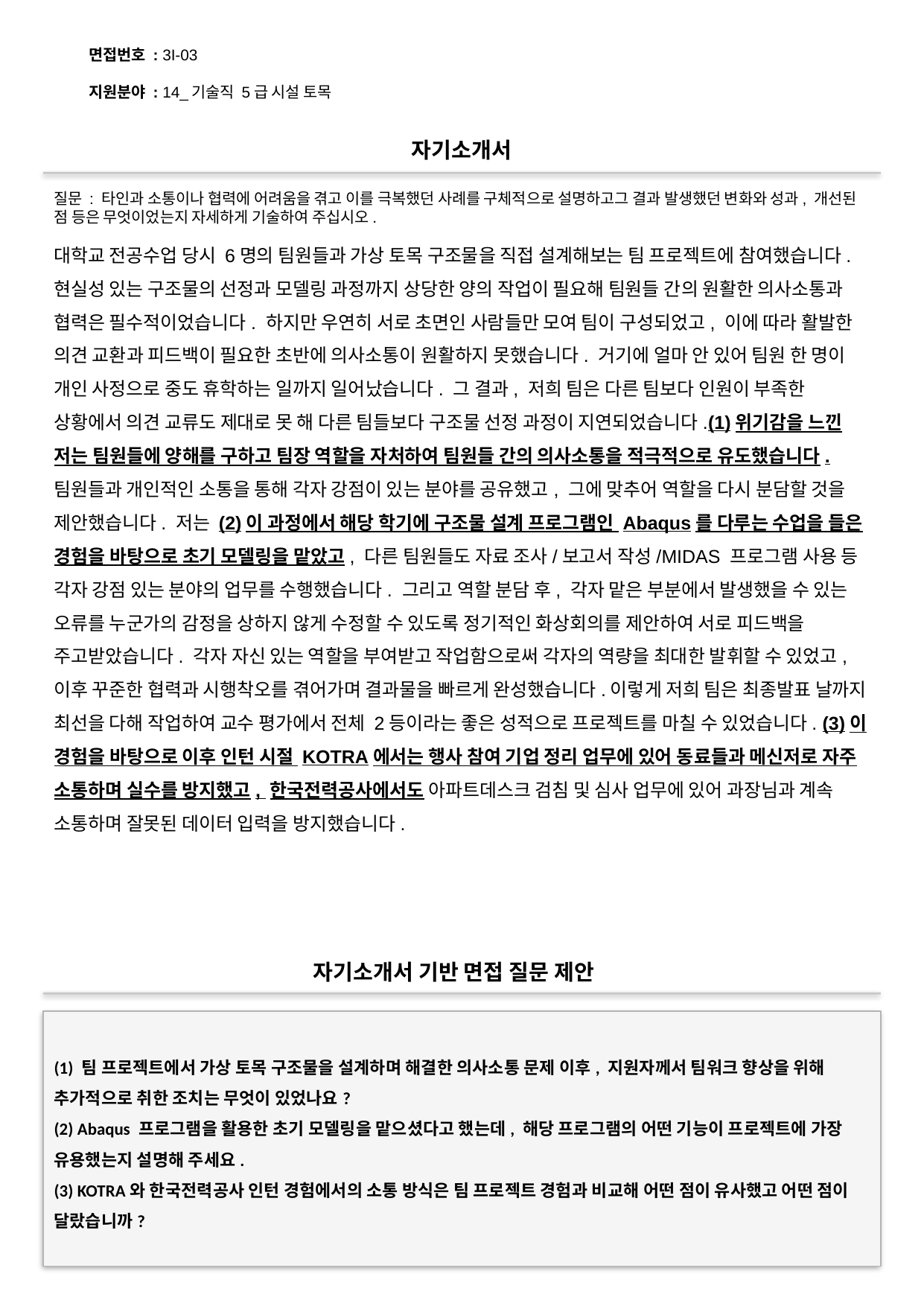

면접번호 : 3I-03

지원분야 : 14_기술직 5급 시설 토목
#

자기소개서

질문 : 타인과 소통이나 협력에 어려움을 겪고 이를 극복했던 사례를 구체적으로 설명하고그 결과 발생했던 변화와 성과, 개선된 점 등은 무엇이었는지 자세하게 기술하여 주십시오.

대학교 전공수업 당시 6명의 팀원들과 가상 토목 구조물을 직접 설계해보는 팀 프로젝트에 참여했습니다. 현실성 있는 구조물의 선정과 모델링 과정까지 상당한 양의 작업이 필요해 팀원들 간의 원활한 의사소통과 협력은 필수적이었습니다. 하지만 우연히 서로 초면인 사람들만 모여 팀이 구성되었고, 이에 따라 활발한 의견 교환과 피드백이 필요한 초반에 의사소통이 원활하지 못했습니다. 거기에 얼마 안 있어 팀원 한 명이 개인 사정으로 중도 휴학하는 일까지 일어났습니다. 그 결과, 저희 팀은 다른 팀보다 인원이 부족한 상황에서 의견 교류도 제대로 못 해 다른 팀들보다 구조물 선정 과정이 지연되었습니다.(1)위기감을 느낀 저는 팀원들에 양해를 구하고 팀장 역할을 자처하여 팀원들 간의 의사소통을 적극적으로 유도했습니다. 팀원들과 개인적인 소통을 통해 각자 강점이 있는 분야를 공유했고, 그에 맞추어 역할을 다시 분담할 것을 제안했습니다. 저는 (2)이 과정에서 해당 학기에 구조물 설계 프로그램인 Abaqus를 다루는 수업을 들은 경험을 바탕으로 초기 모델링을 맡았고, 다른 팀원들도 자료 조사/보고서 작성/MIDAS 프로그램 사용 등 각자 강점 있는 분야의 업무를 수행했습니다. 그리고 역할 분담 후, 각자 맡은 부분에서 발생했을 수 있는 오류를 누군가의 감정을 상하지 않게 수정할 수 있도록 정기적인 화상회의를 제안하여 서로 피드백을 주고받았습니다. 각자 자신 있는 역할을 부여받고 작업함으로써 각자의 역량을 최대한 발휘할 수 있었고, 이후 꾸준한 협력과 시행착오를 겪어가며 결과물을 빠르게 완성했습니다.이렇게 저희 팀은 최종발표 날까지 최선을 다해 작업하여 교수 평가에서 전체 2등이라는 좋은 성적으로 프로젝트를 마칠 수 있었습니다. (3)이 경험을 바탕으로 이후 인턴 시절 KOTRA에서는 행사 참여 기업 정리 업무에 있어 동료들과 메신저로 자주 소통하며 실수를 방지했고, 한국전력공사에서도 아파트데스크 검침 및 심사 업무에 있어 과장님과 계속 소통하며 잘못된 데이터 입력을 방지했습니다.

자기소개서 기반 면접 질문 제안

(1) 팀 프로젝트에서 가상 토목 구조물을 설계하며 해결한 의사소통 문제 이후, 지원자께서 팀워크 향상을 위해 추가적으로 취한 조치는 무엇이 있었나요?
(2) Abaqus 프로그램을 활용한 초기 모델링을 맡으셨다고 했는데, 해당 프로그램의 어떤 기능이 프로젝트에 가장 유용했는지 설명해 주세요.
(3) KOTRA와 한국전력공사 인턴 경험에서의 소통 방식은 팀 프로젝트 경험과 비교해 어떤 점이 유사했고 어떤 점이 달랐습니까?